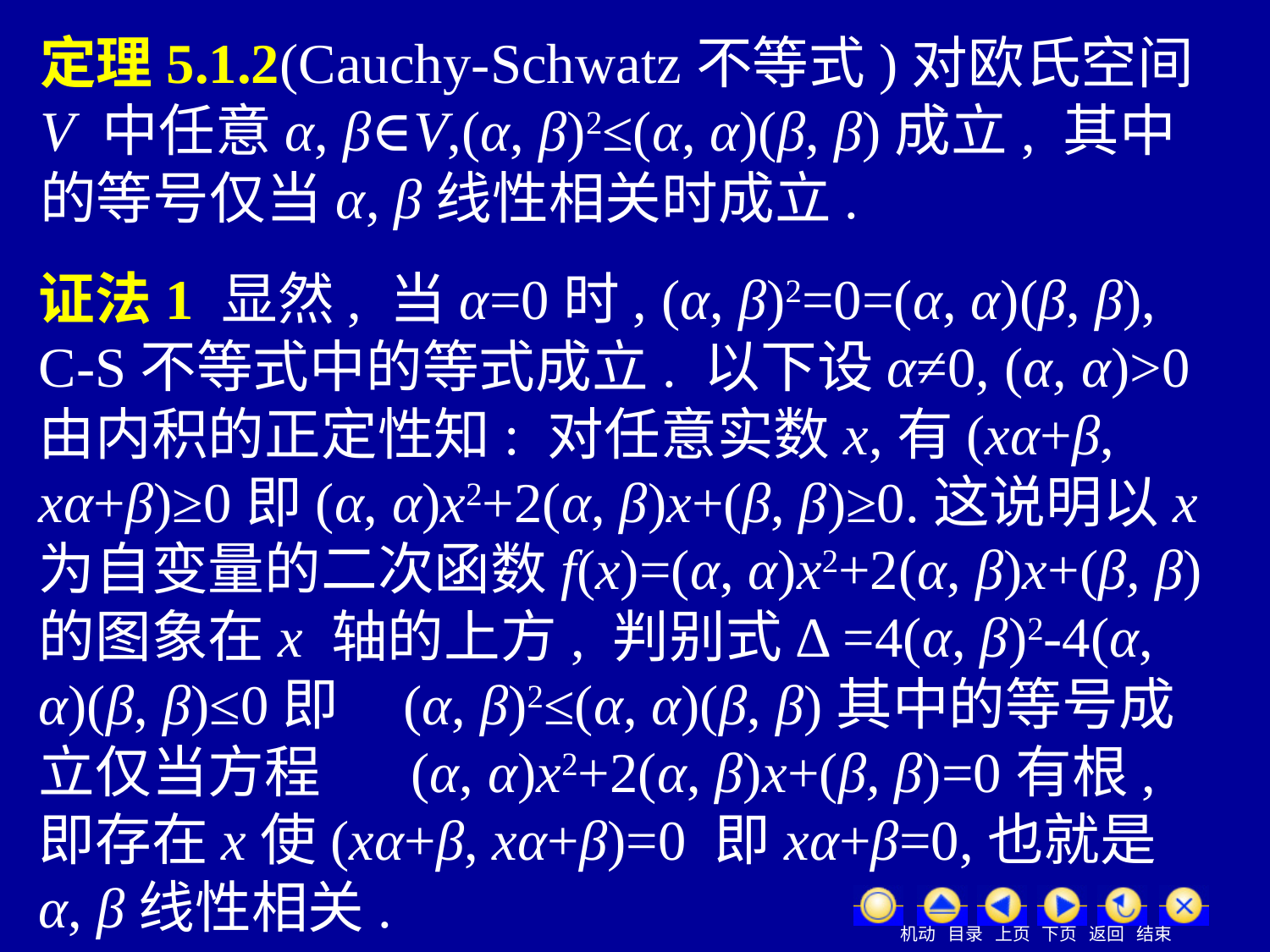

定理5.1.2(Cauchy-Schwatz不等式)对欧氏空间V 中任意α, β∈V,(α, β)2≤(α, α)(β, β)成立, 其中的等号仅当α, β线性相关时成立.
证法1 显然, 当α=0时, (α, β)2=0=(α, α)(β, β), C-S不等式中的等式成立. 以下设α≠0, (α, α)>0由内积的正定性知: 对任意实数x,有(xα+β, xα+β)≥0即(α, α)x2+2(α, β)x+(β, β)≥0.这说明以x为自变量的二次函数f(x)=(α, α)x2+2(α, β)x+(β, β)的图象在x 轴的上方, 判别式Δ =4(α, β)2-4(α, α)(β, β)≤0即    (α, β)2≤(α, α)(β, β)其中的等号成立仅当方程      (α, α)x2+2(α, β)x+(β, β)=0有根, 即存在x使(xα+β, xα+β)=0 即xα+β=0,也就是α, β线性相关.